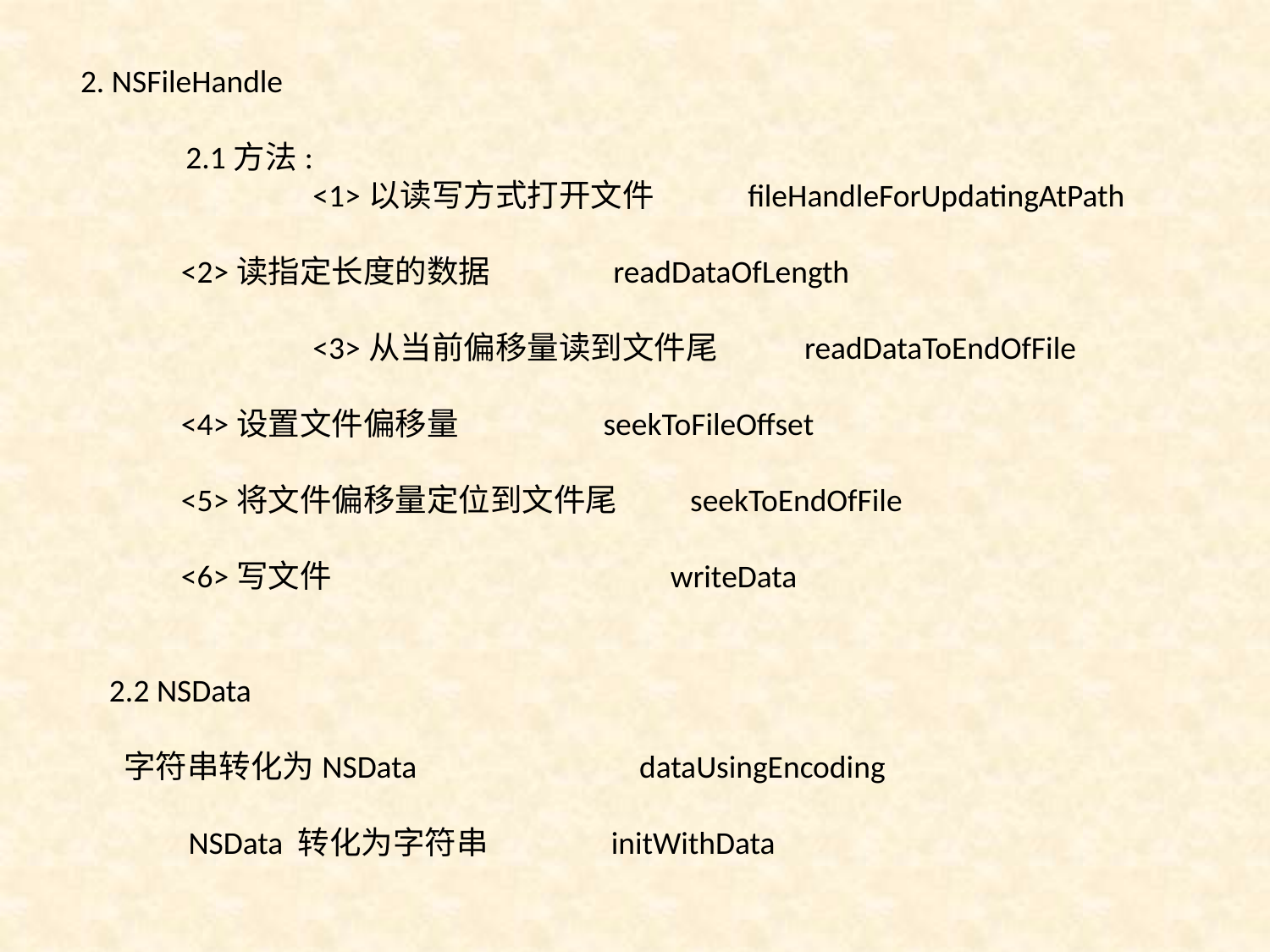

2. NSFileHandle

	2.1方法:
		<1>以读写方式打开文件            fileHandleForUpdatingAtPath

                 <2>读指定长度的数据                readDataOfLength

		<3>从当前偏移量读到文件尾           readDataToEndOfFile

                 <4>设置文件偏移量                   seekToFileOffset

                 <5>将文件偏移量定位到文件尾         seekToEndOfFile

                 <6>写文件                                              writeData

       2.2 NSData

        字符串转化为NSData                               dataUsingEncoding

                  NSData 转化为字符串                initWithData